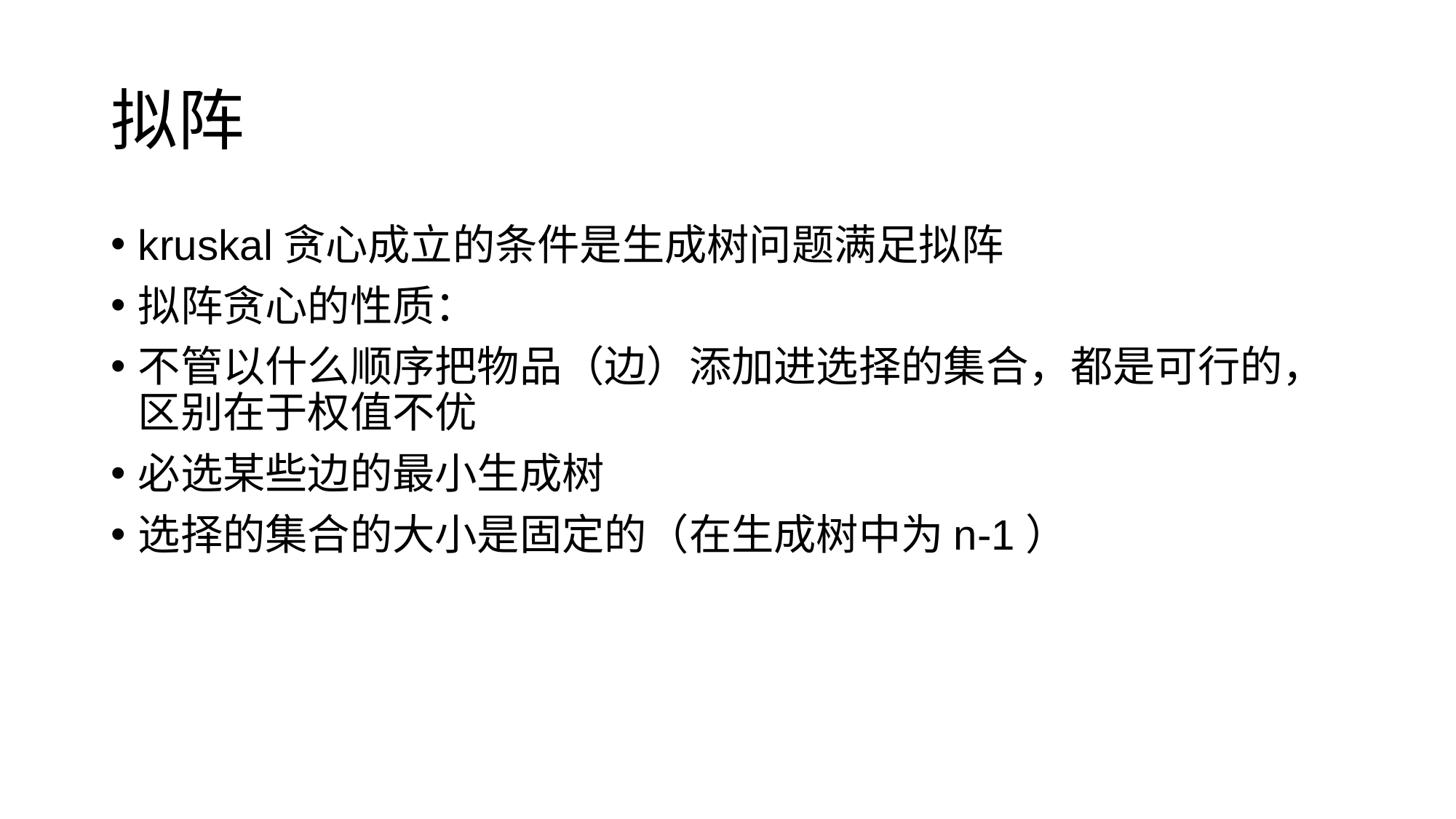

# 拟阵
kruskal贪心成立的条件是生成树问题满足拟阵
拟阵贪心的性质：
不管以什么顺序把物品（边）添加进选择的集合，都是可行的，区别在于权值不优
必选某些边的最小生成树
选择的集合的大小是固定的（在生成树中为n-1）